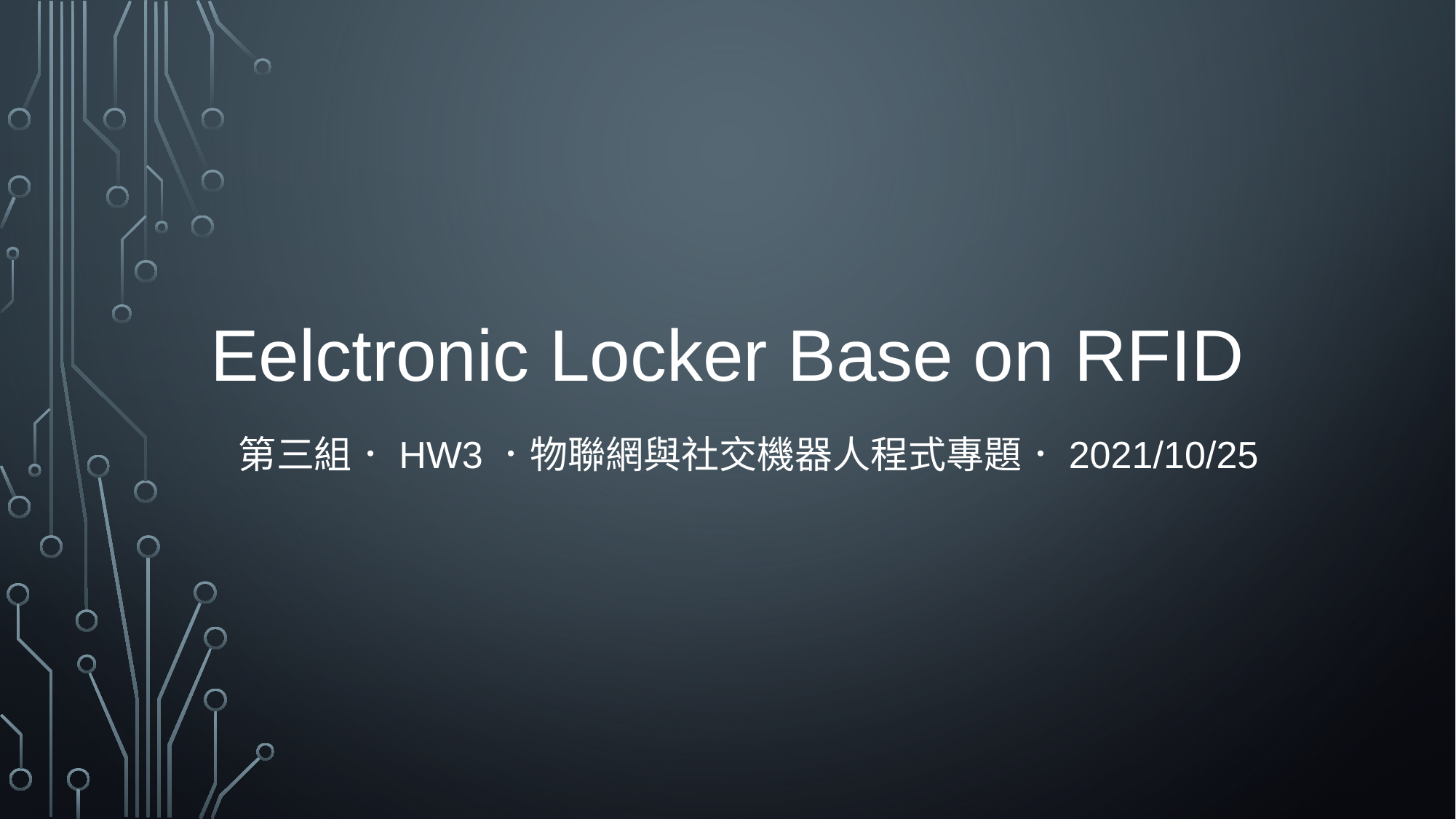

# Eelctronic Locker Base on RFID
第三組．HW3．物聯網與社交機器人程式專題．2021/10/25